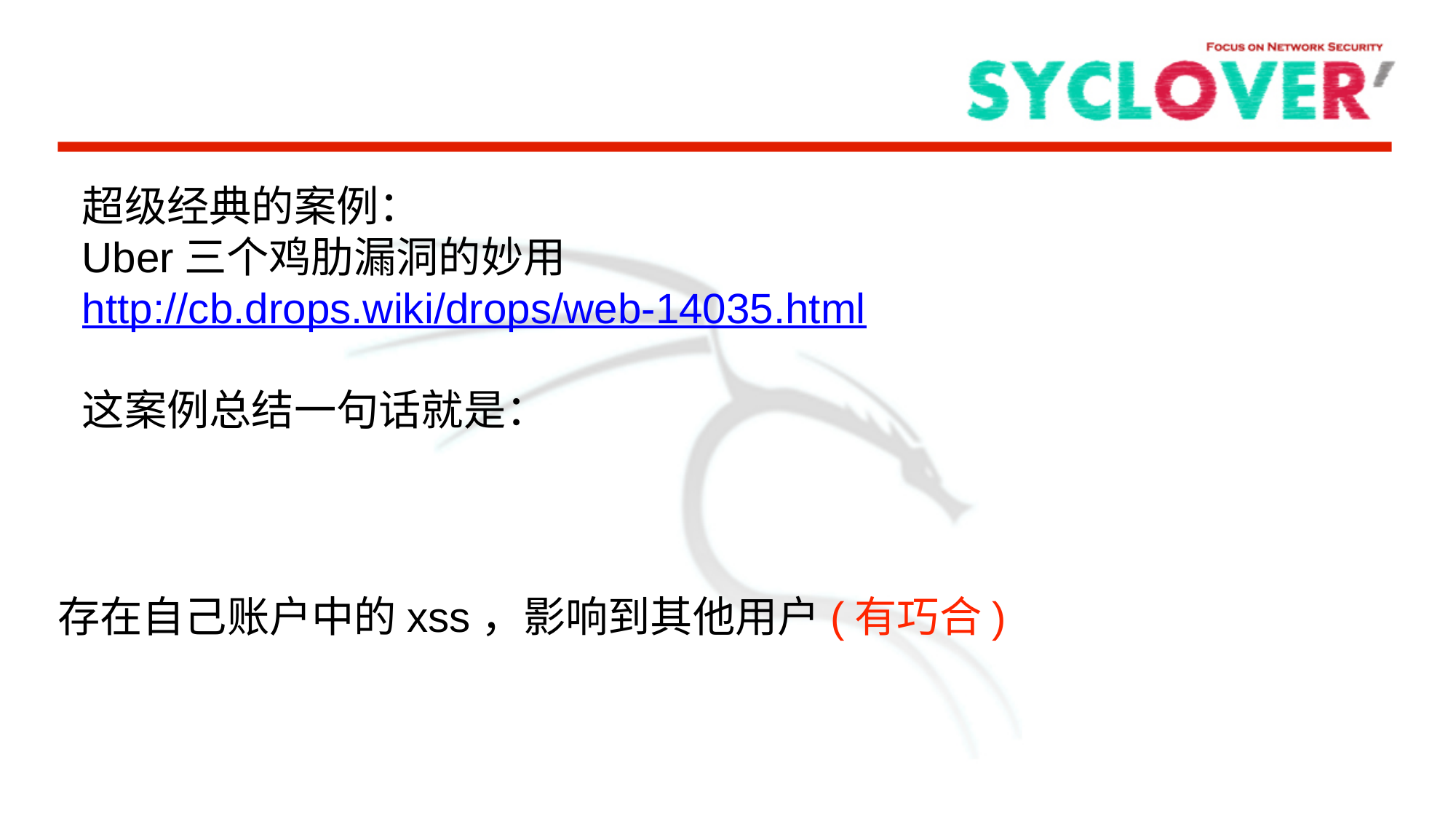

超级经典的案例：
Uber三个鸡肋漏洞的妙用
http://cb.drops.wiki/drops/web-14035.html

这案例总结一句话就是：
存在自己账户中的xss，影响到其他用户(有巧合)